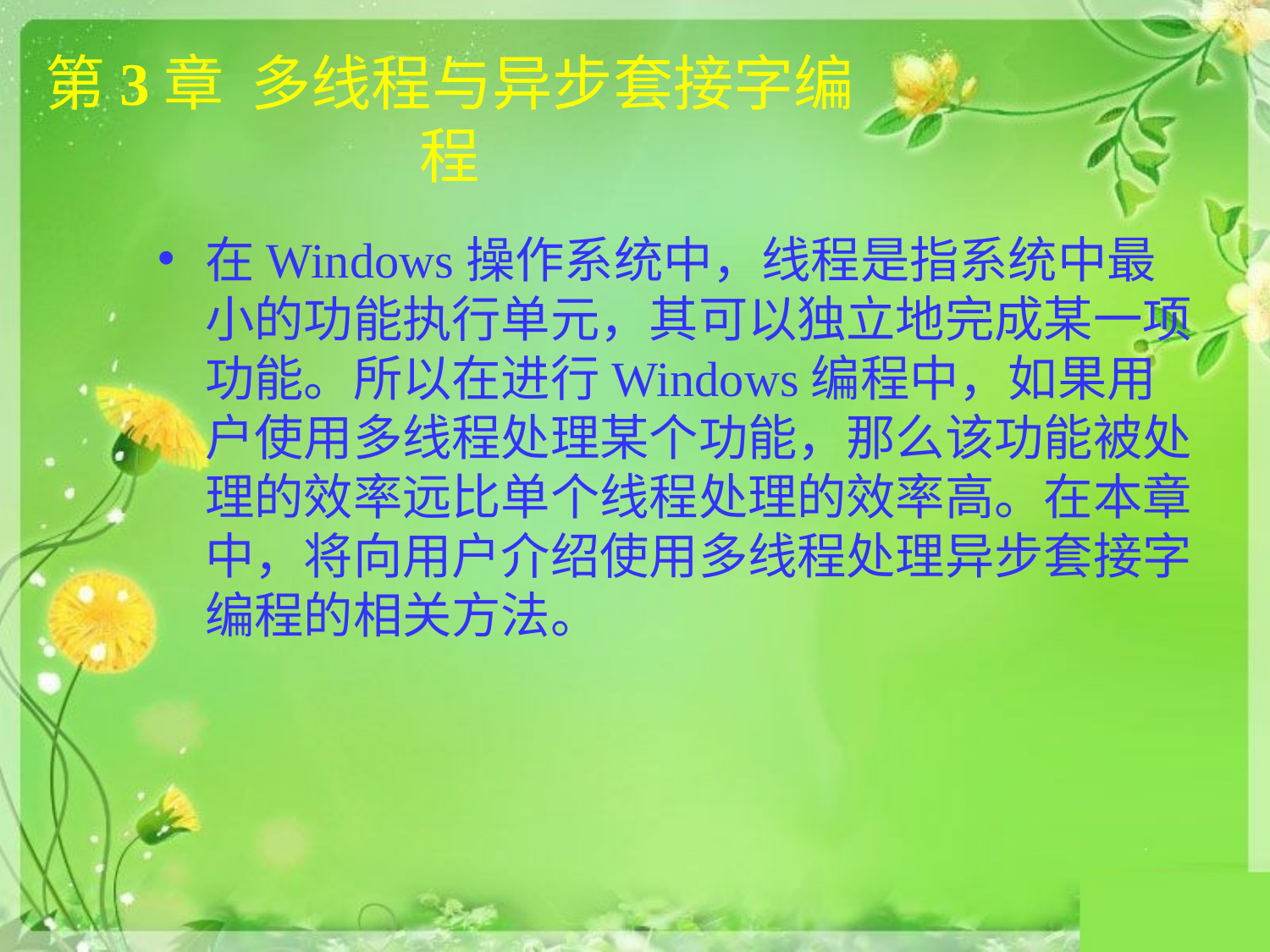

# 第3章  多线程与异步套接字编程
在Windows操作系统中，线程是指系统中最小的功能执行单元，其可以独立地完成某一项功能。所以在进行Windows编程中，如果用户使用多线程处理某个功能，那么该功能被处理的效率远比单个线程处理的效率高。在本章中，将向用户介绍使用多线程处理异步套接字编程的相关方法。